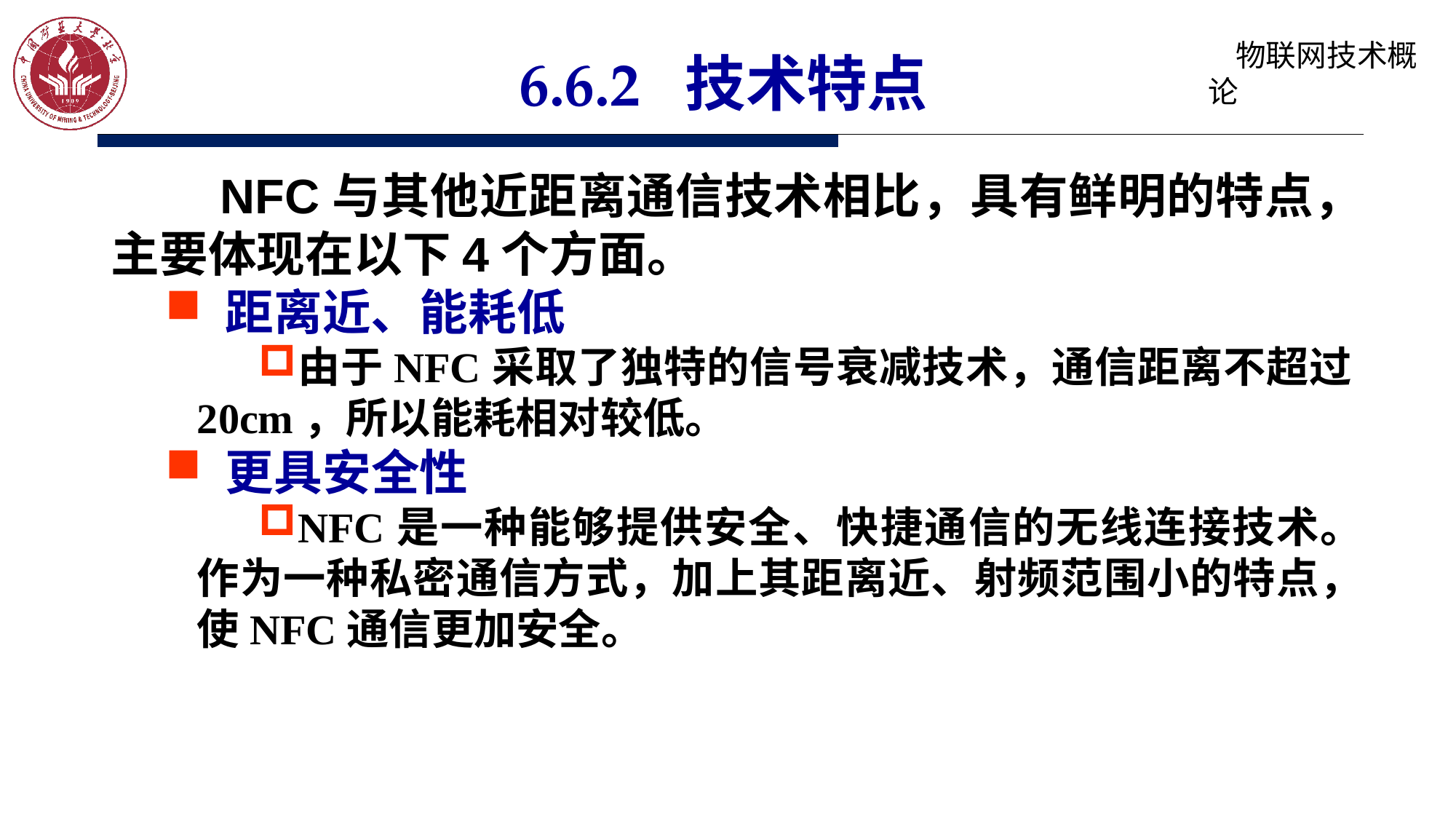

# 6.6.2  技术特点
	NFC与其他近距离通信技术相比，具有鲜明的特点，主要体现在以下4个方面。
 距离近、能耗低
由于NFC采取了独特的信号衰减技术，通信距离不超过20cm，所以能耗相对较低。
 更具安全性
NFC是一种能够提供安全、快捷通信的无线连接技术。作为一种私密通信方式，加上其距离近、射频范围小的特点，使NFC通信更加安全。